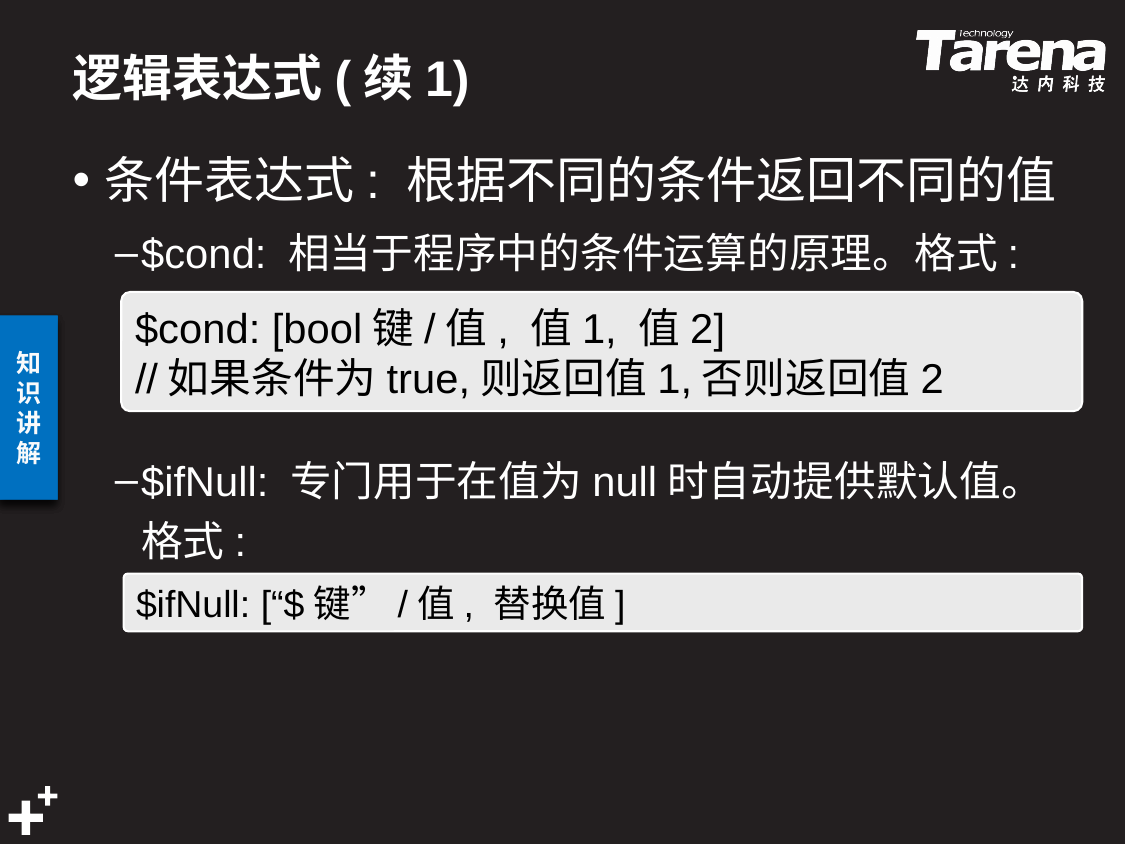

# 逻辑表达式(续1)
条件表达式: 根据不同的条件返回不同的值
$cond: 相当于程序中的条件运算的原理。格式:

$ifNull: 专门用于在值为null时自动提供默认值。格式:

$cond: [bool键/值, 值1, 值2]
//如果条件为true,则返回值1,否则返回值2
$ifNull: [“$键”/值, 替换值]